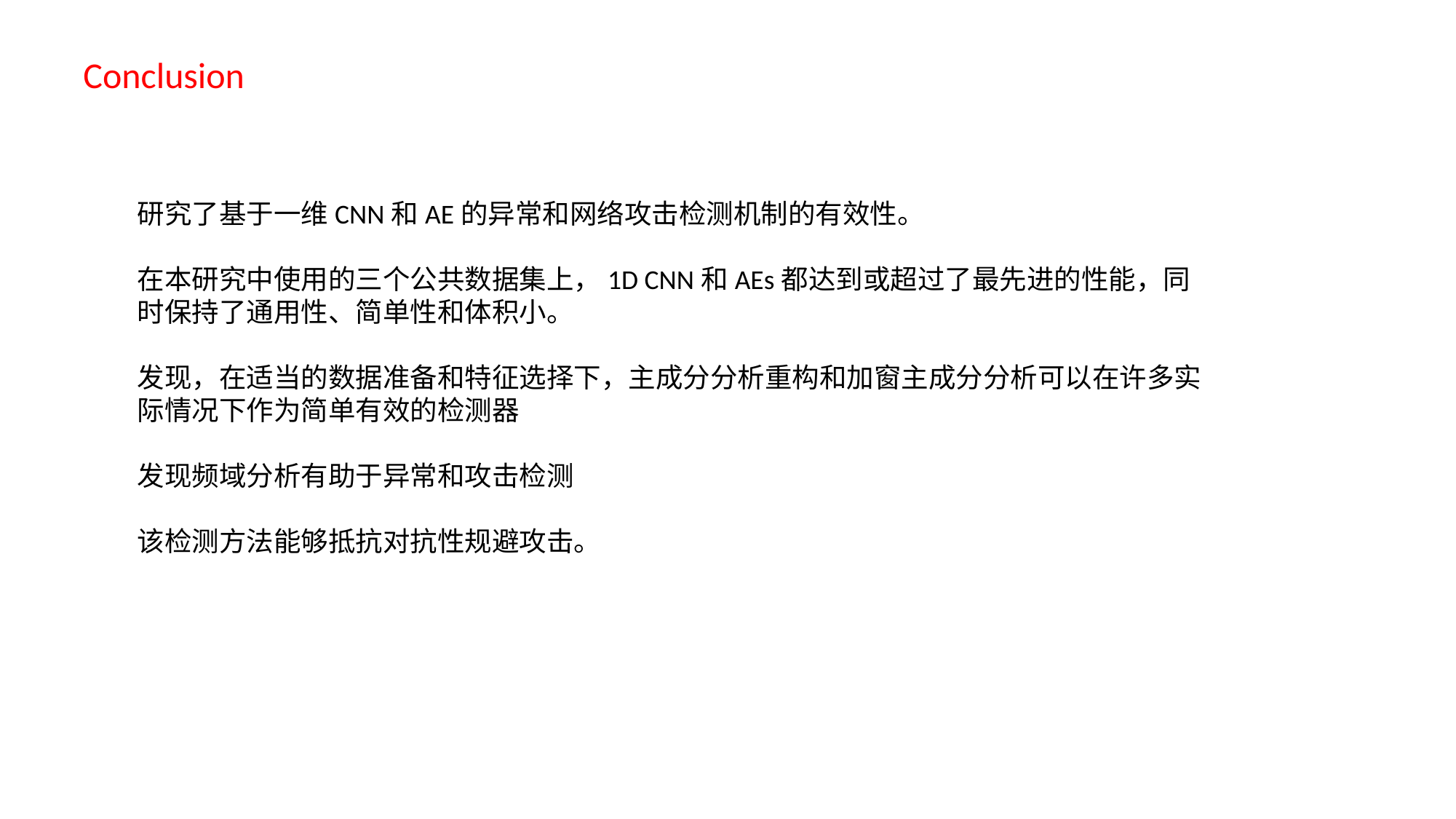

Conclusion
研究了基于一维CNN和AE的异常和网络攻击检测机制的有效性。

在本研究中使用的三个公共数据集上，1D CNN和AEs都达到或超过了最先进的性能，同时保持了通用性、简单性和体积小。

发现，在适当的数据准备和特征选择下，主成分分析重构和加窗主成分分析可以在许多实际情况下作为简单有效的检测器

发现频域分析有助于异常和攻击检测

该检测方法能够抵抗对抗性规避攻击。